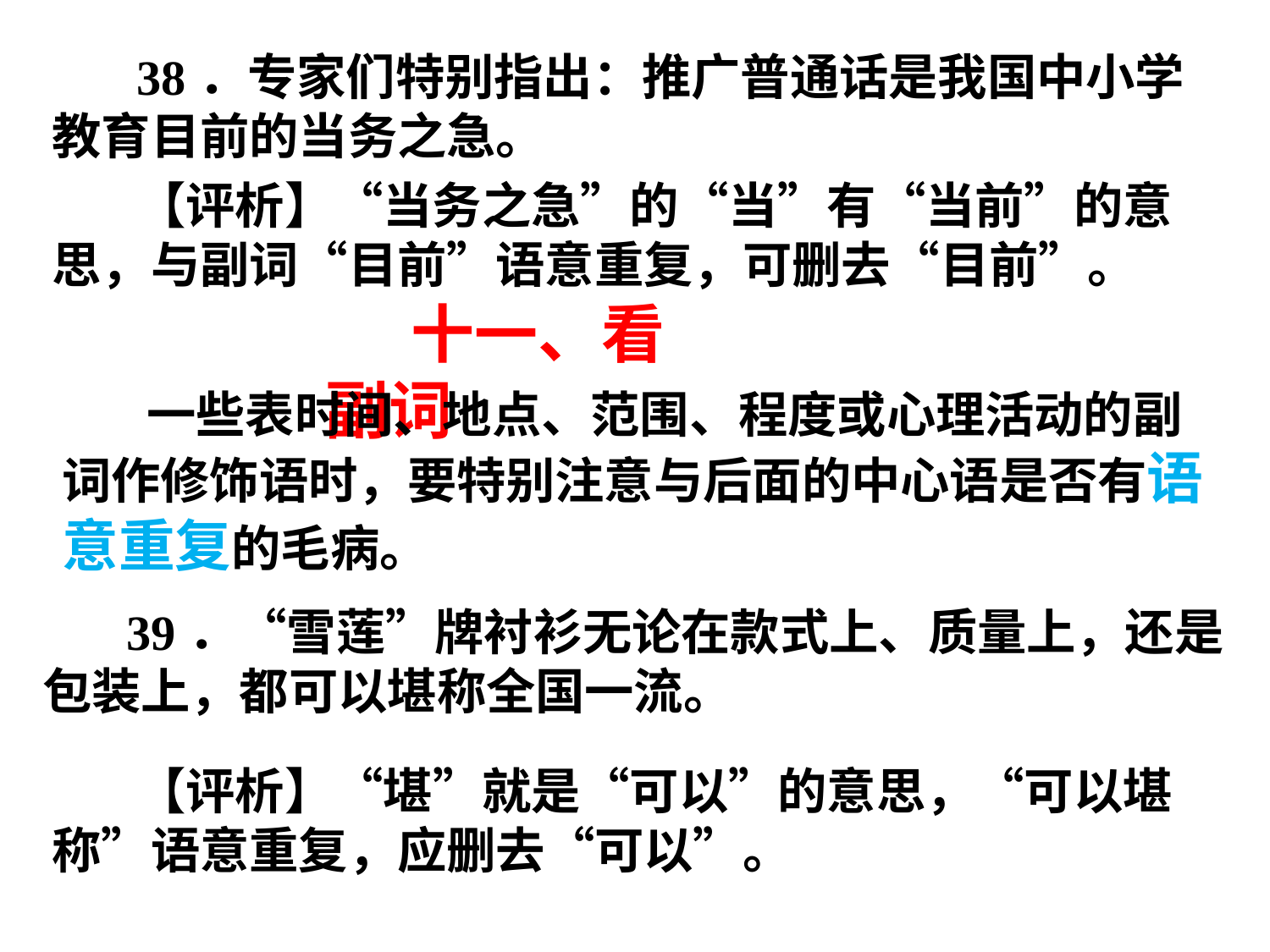

38．专家们特别指出：推广普通话是我国中小学教育目前的当务之急。
【评析】“当务之急”的“当”有“当前”的意思，与副词“目前”语意重复，可删去“目前”。
十一、看副词
一些表时间、地点、范围、程度或心理活动的副词作修饰语时，要特别注意与后面的中心语是否有语意重复的毛病。
39．“雪莲”牌衬衫无论在款式上、质量上，还是包装上，都可以堪称全国一流。
【评析】“堪”就是“可以”的意思，“可以堪称”语意重复，应删去“可以”。